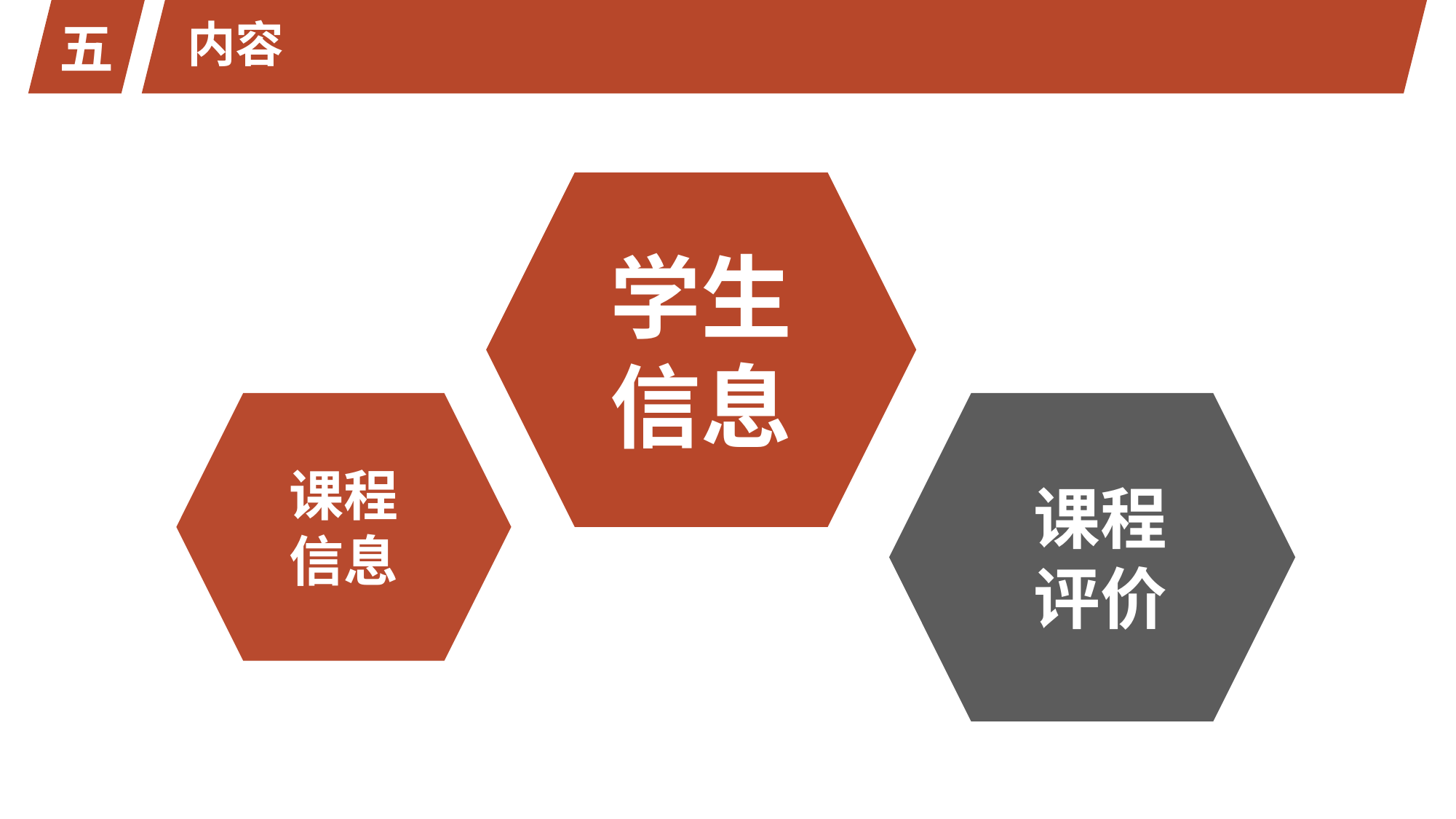

五

内容
学生
信息
课程
信息

课程
评价
课程
评价